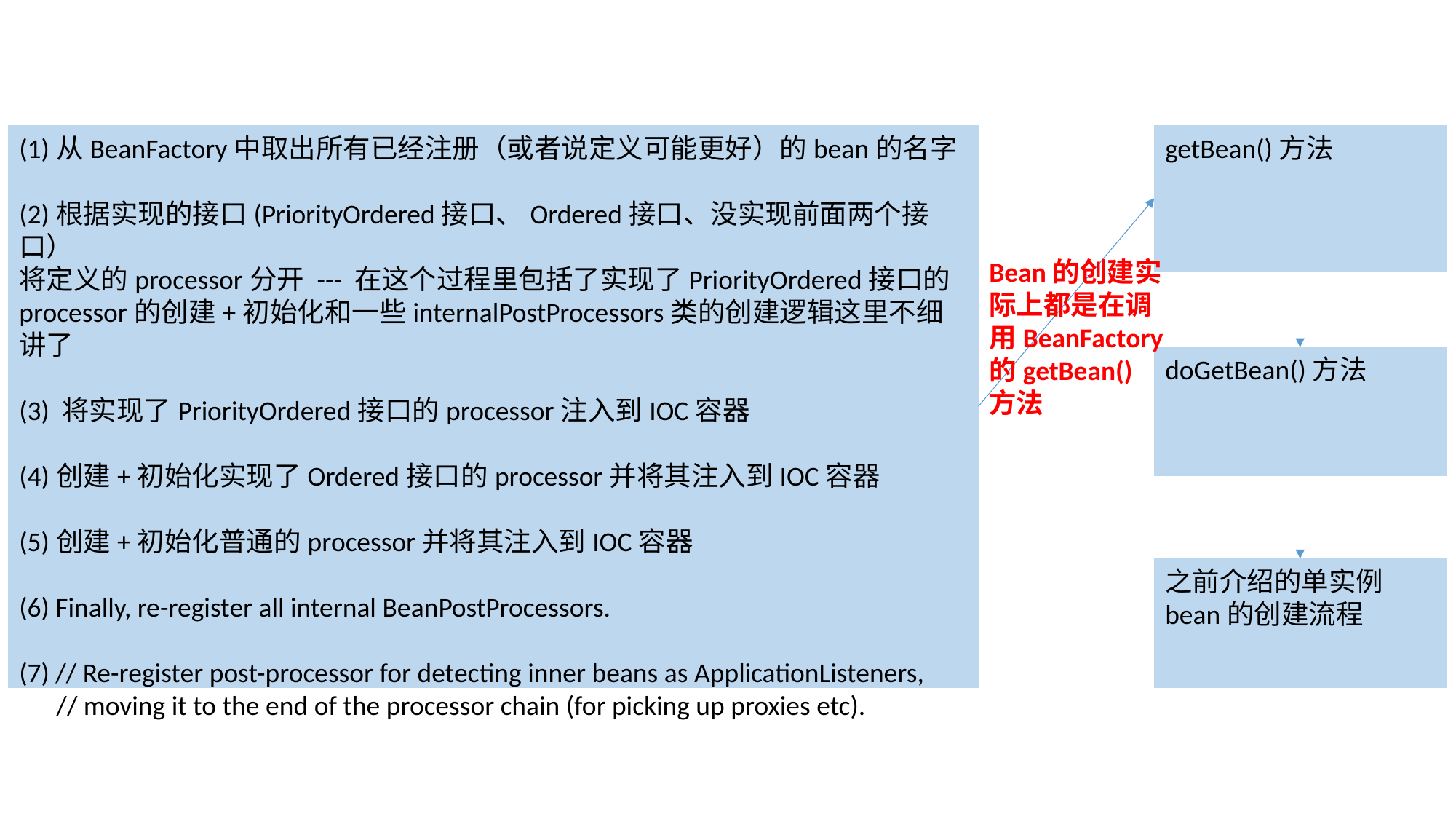

getBean()方法
(1)从BeanFactory中取出所有已经注册（或者说定义可能更好）的bean的名字

(2)根据实现的接口(PriorityOrdered接口、Ordered接口、没实现前面两个接口）
将定义的processor分开 --- 在这个过程里包括了实现了PriorityOrdered接口的processor的创建+初始化和一些internalPostProcessors类的创建逻辑这里不细讲了

(3) 将实现了PriorityOrdered接口的processor注入到IOC容器

(4)创建+初始化实现了Ordered接口的processor并将其注入到IOC容器

(5)创建+初始化普通的processor并将其注入到IOC容器

(6) Finally, re-register all internal BeanPostProcessors.

(7) // Re-register post-processor for detecting inner beans as ApplicationListeners,
      // moving it to the end of the processor chain (for picking up proxies etc).
Bean的创建实际上都是在调用BeanFactory的getBean()方法

doGetBean()方法
之前介绍的单实例bean的创建流程